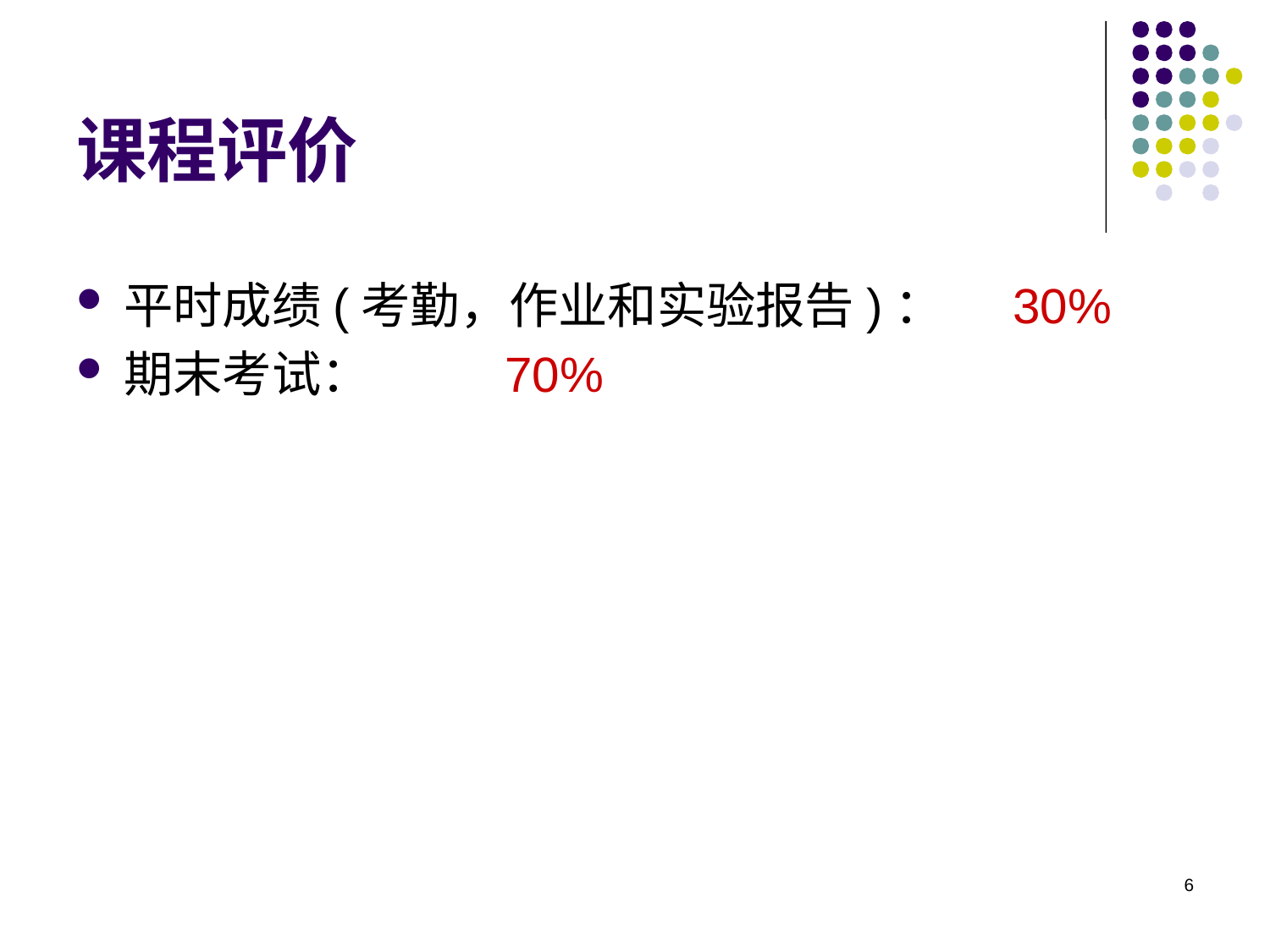

# 课程评价
平时成绩(考勤，作业和实验报告)：	30%
期末考试：		70%
6